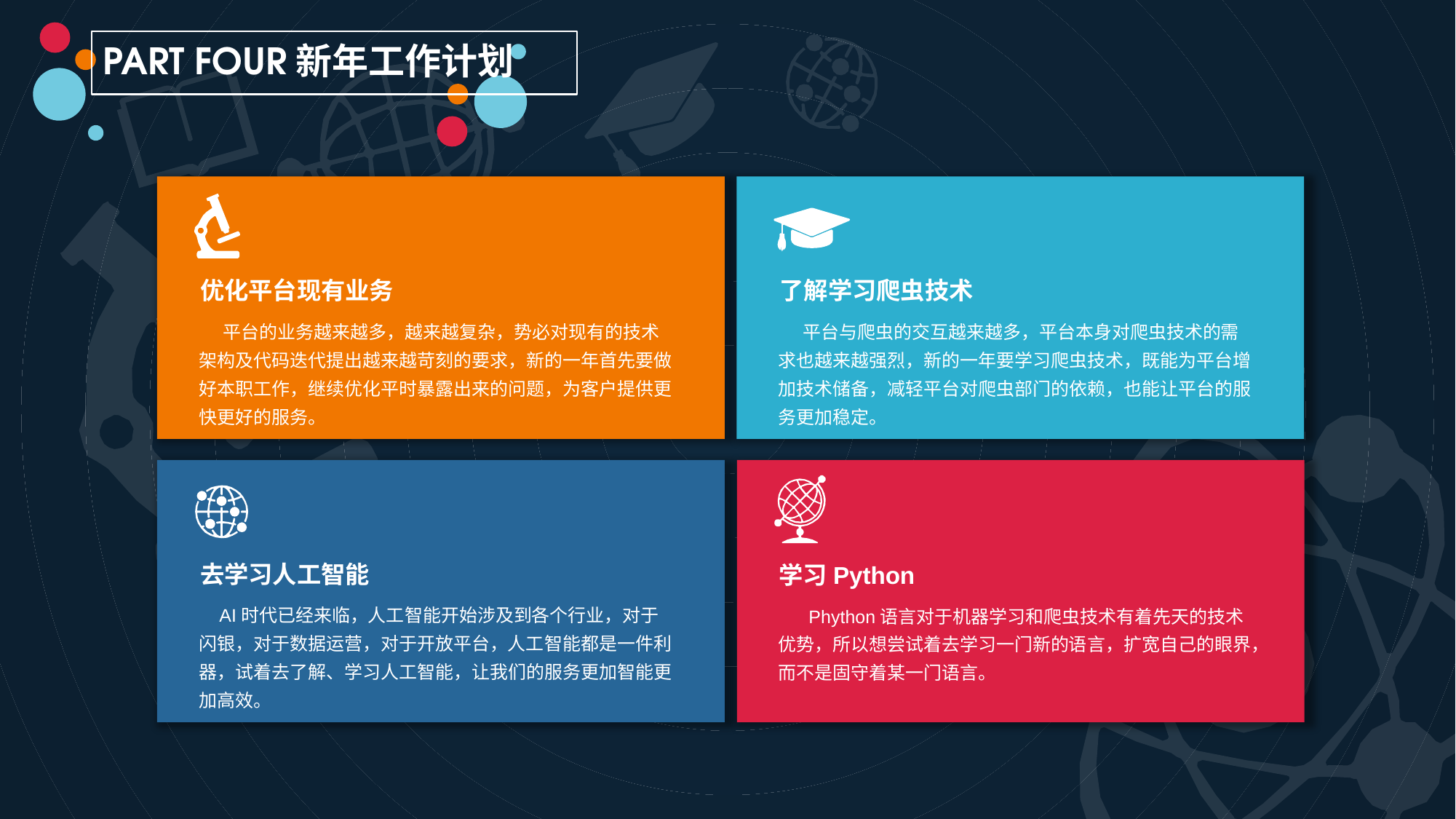

PART FOUR新年工作计划

优化平台现有业务

     平台的业务越来越多，越来越复杂，势必对现有的技术架构及代码迭代提出越来越苛刻的要求，新的一年首先要做好本职工作，继续优化平时暴露出来的问题，为客户提供更快更好的服务。

了解学习爬虫技术
     平台与爬虫的交互越来越多，平台本身对爬虫技术的需求也越来越强烈，新的一年要学习爬虫技术，既能为平台增加技术储备，减轻平台对爬虫部门的依赖，也能让平台的服务更加稳定。

去学习人工智能
    AI时代已经来临，人工智能开始涉及到各个行业，对于闪银，对于数据运营，对于开放平台，人工智能都是一件利器，试着去了解、学习人工智能，让我们的服务更加智能更加高效。

学习Python
      Phython语言对于机器学习和爬虫技术有着先天的技术优势，所以想尝试着去学习一门新的语言，扩宽自己的眼界，而不是固守着某一门语言。